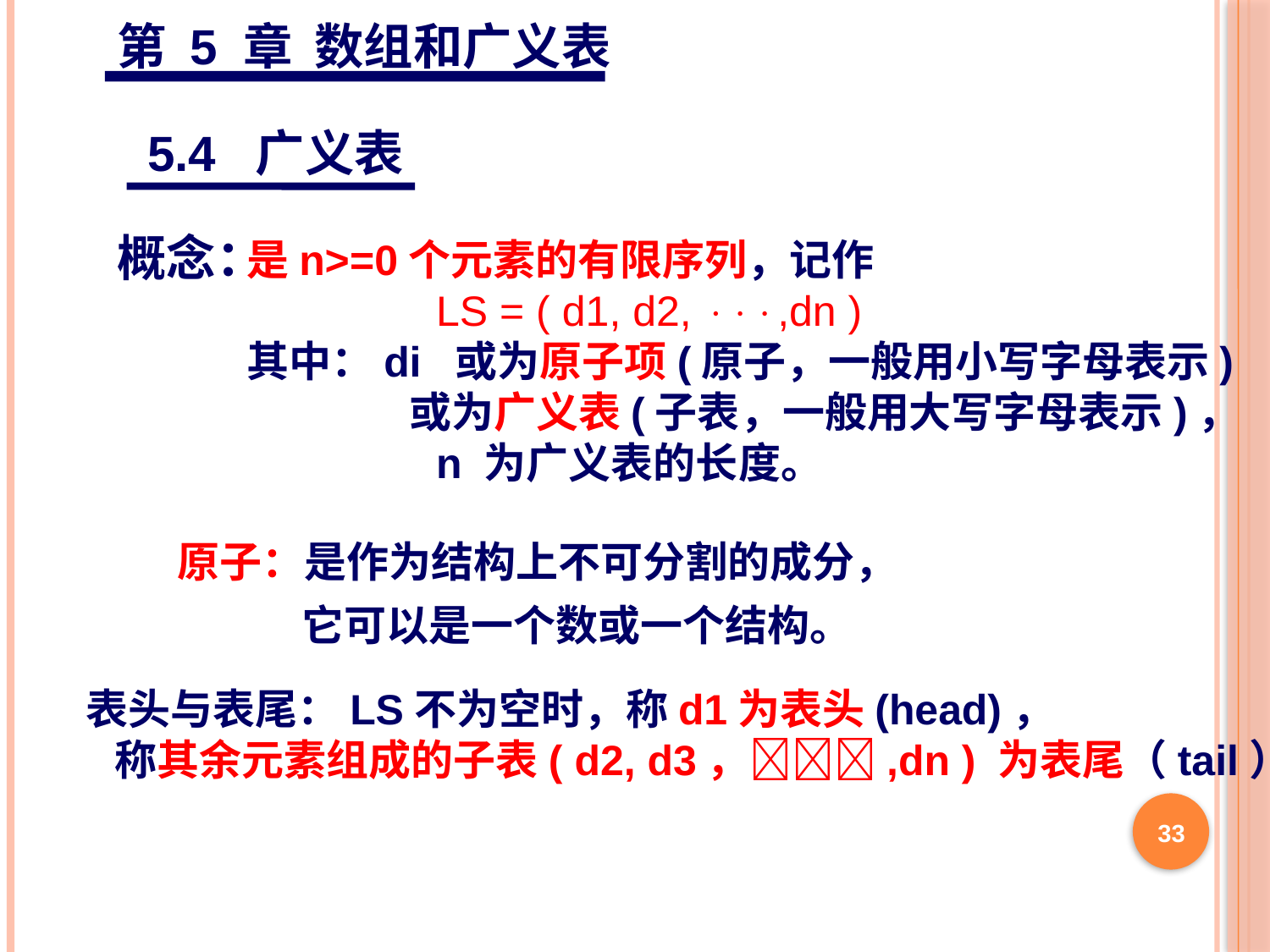

第 5 章  数组和广义表

5.4  广义表

概念：
是n>=0个元素的有限序列，记作
                LS = ( d1, d2, ⋅⋅⋅,dn )
其中：di  或为原子项(原子，一般用小写字母表示)
                或为广义表(子表，一般用大写字母表示)，
                n 为广义表的长度。
原子：是作为结构上不可分割的成分，
            它可以是一个数或一个结构。
表头与表尾：LS不为空时，称d1为表头(head)，
  称其余元素组成的子表( d2, d3，⋅⋅⋅,dn ) 为表尾（tail）。
33